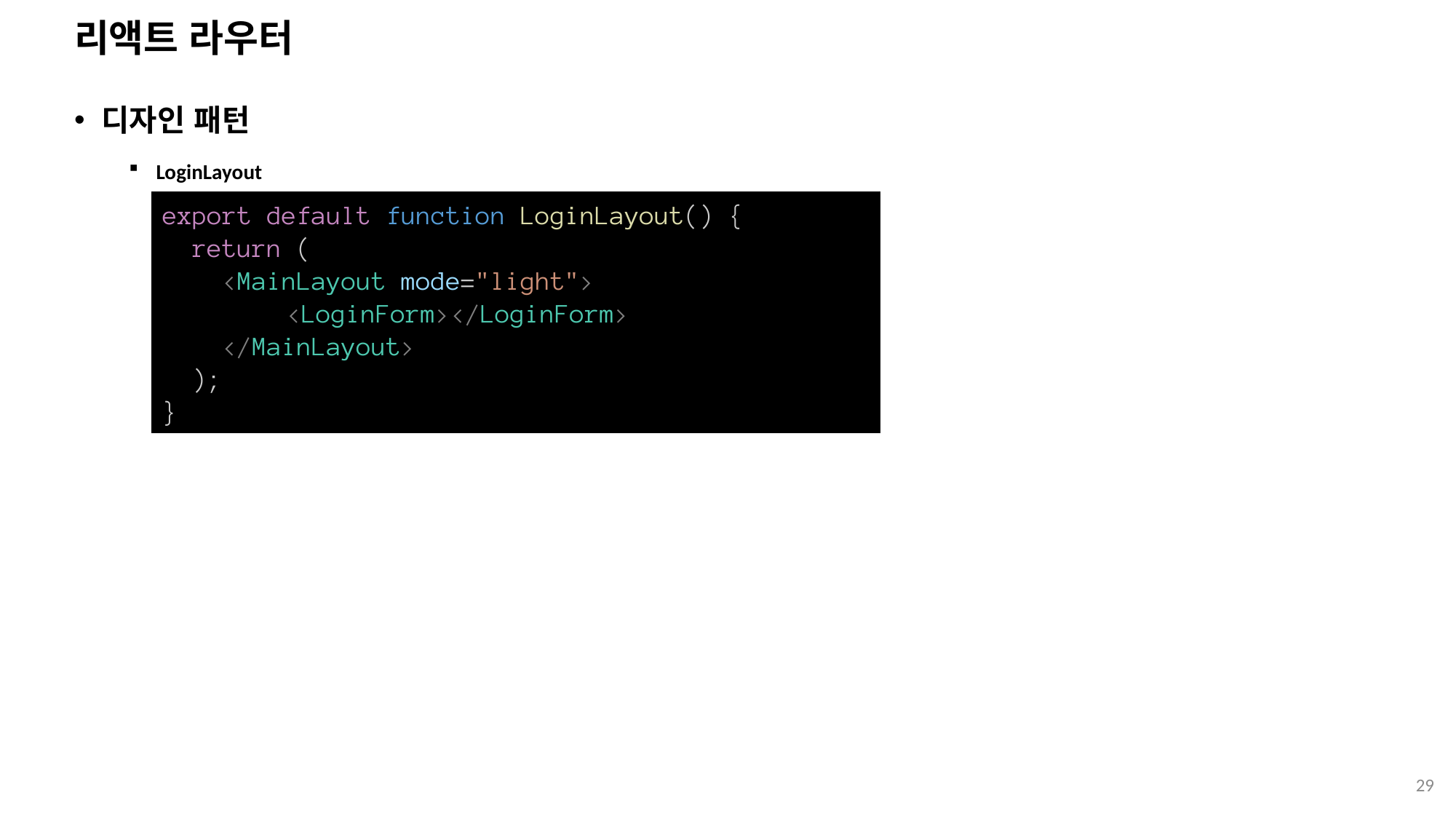

# 리액트 라우터
디자인 패턴
LoginLayout

export default function LoginLayout() {
  return (
    <MainLayout mode="light">
	 <LoginForm></LoginForm>
    </MainLayout>
  );
}
29